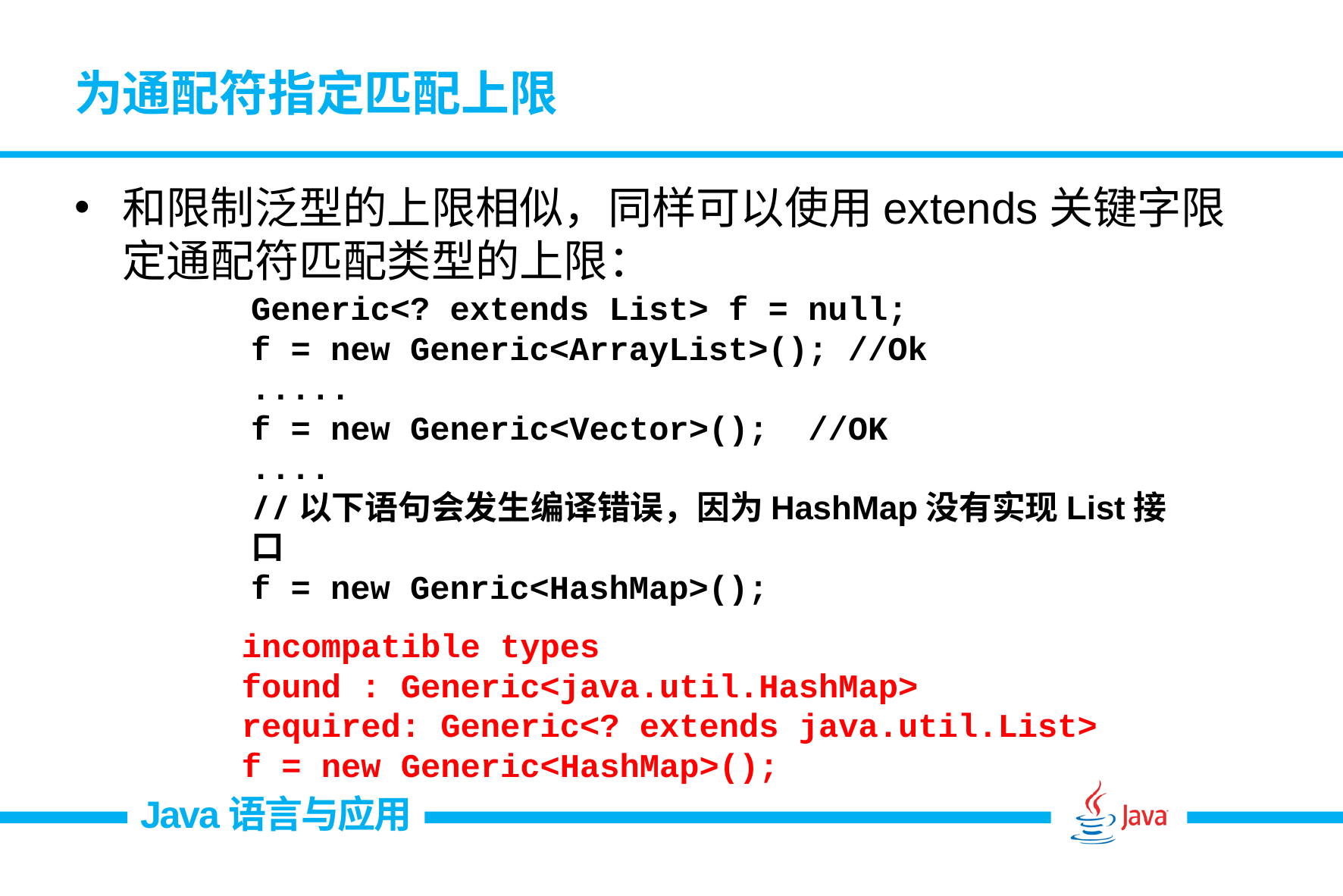

# 为通配符指定匹配上限
和限制泛型的上限相似，同样可以使用extends关键字限定通配符匹配类型的上限：
Generic<? extends List> f = null;
f = new Generic<ArrayList>(); //Ok
.....
f = new Generic<Vector>();  //OK
....
//以下语句会发生编译错误，因为HashMap没有实现List接口
f = new Genric<HashMap>();
incompatible types
found : Generic<java.util.HashMap>
required: Generic<? extends java.util.List>
f = new Generic<HashMap>();